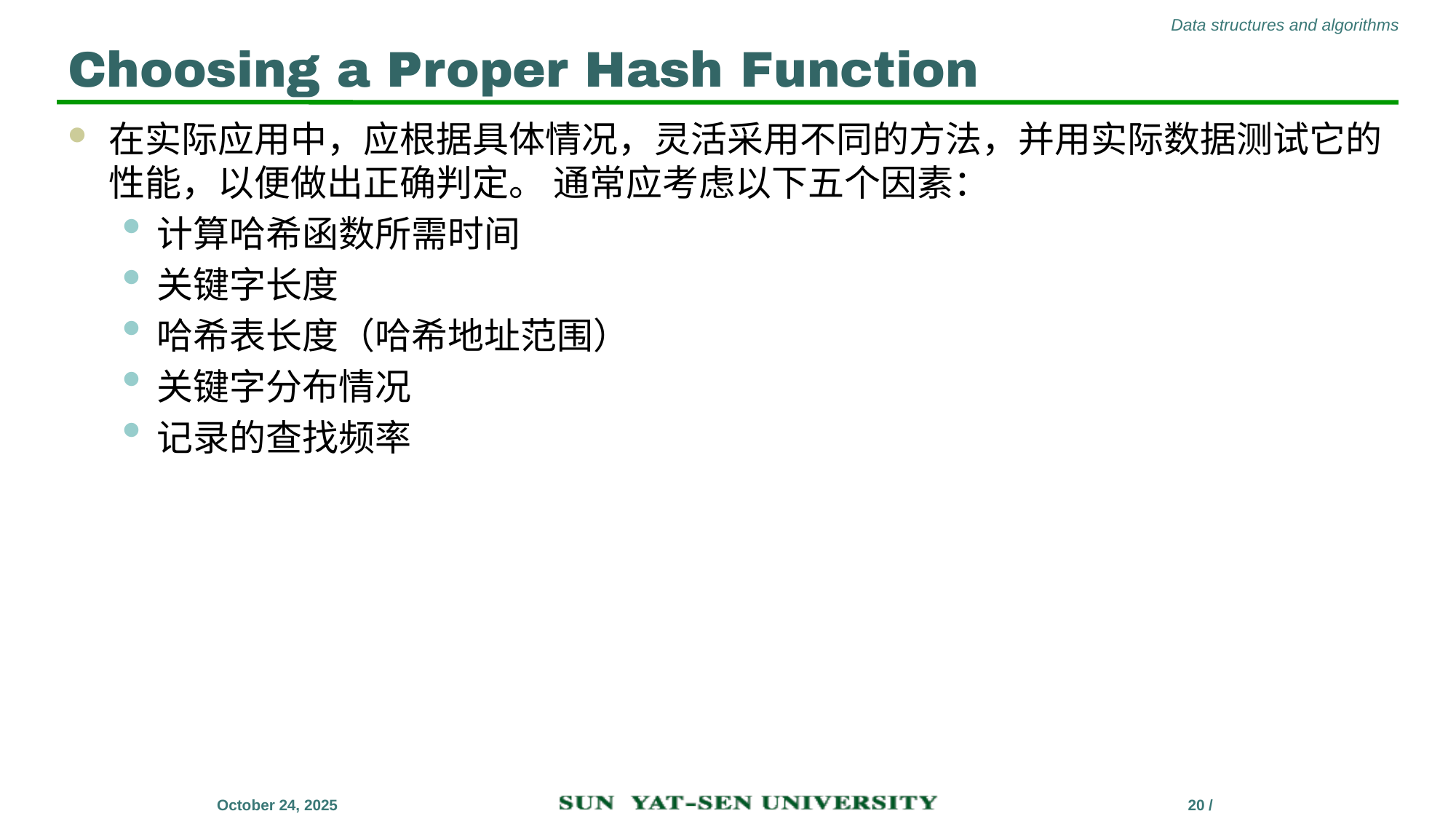

# Choosing a Proper Hash Function
在实际应用中，应根据具体情况，灵活采用不同的方法，并用实际数据测试它的性能，以便做出正确判定。 通常应考虑以下五个因素：
计算哈希函数所需时间
关键字长度
哈希表长度（哈希地址范围）
关键字分布情况
记录的查找频率